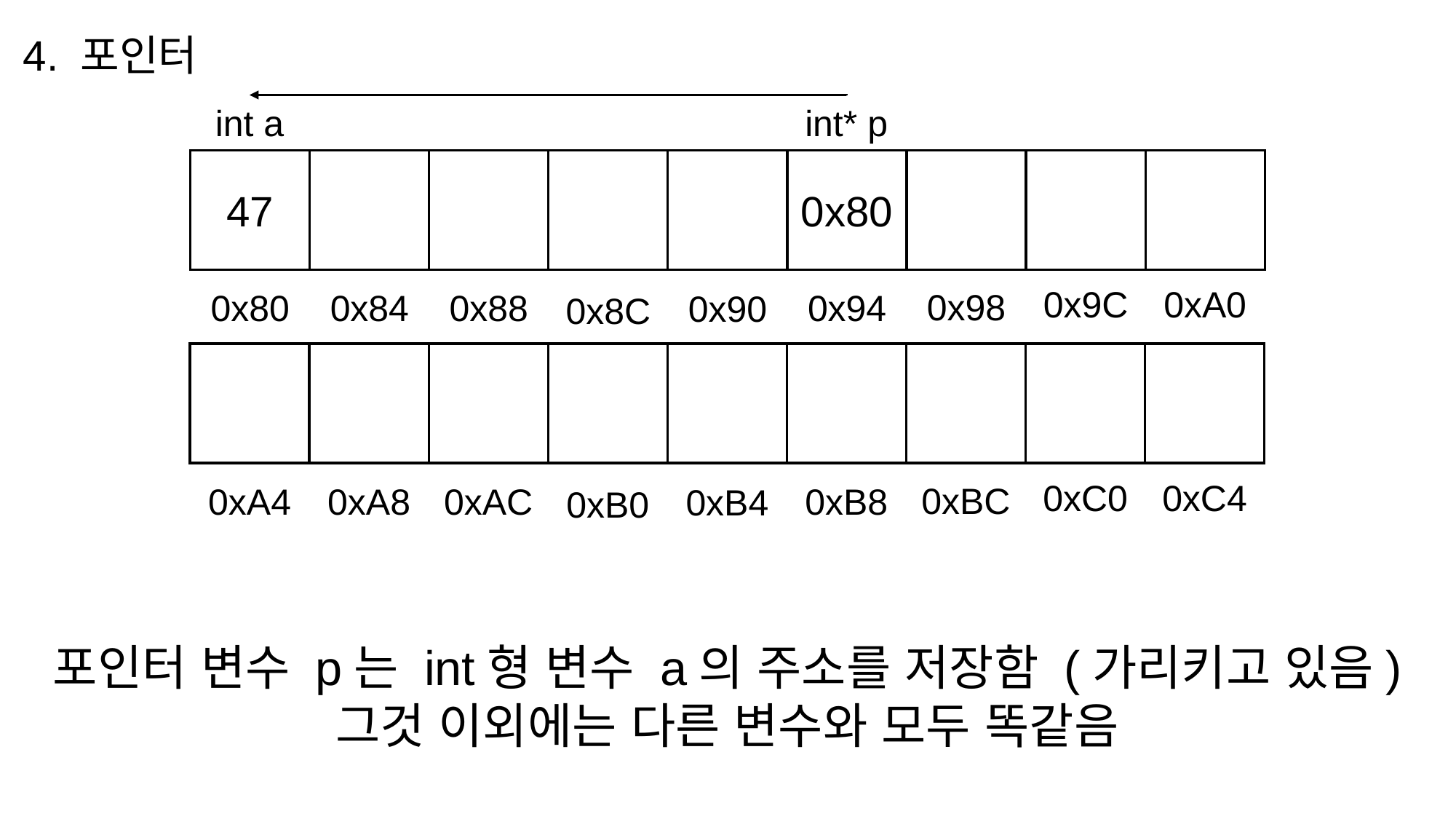

4. 포인터
int* p
int a
47

0x80

0x9C
0xA0
0x98
0x80
0x88
0x94
0x84
0x90
0x8C

0xC0
0xC4
0xBC
0xA4
0xAC
0xB8
0xA8
0xB4
0xB0
포인터 변수 p는 int형 변수 a의 주소를 저장함 (가리키고 있음)
그것 이외에는 다른 변수와 모두 똑같음